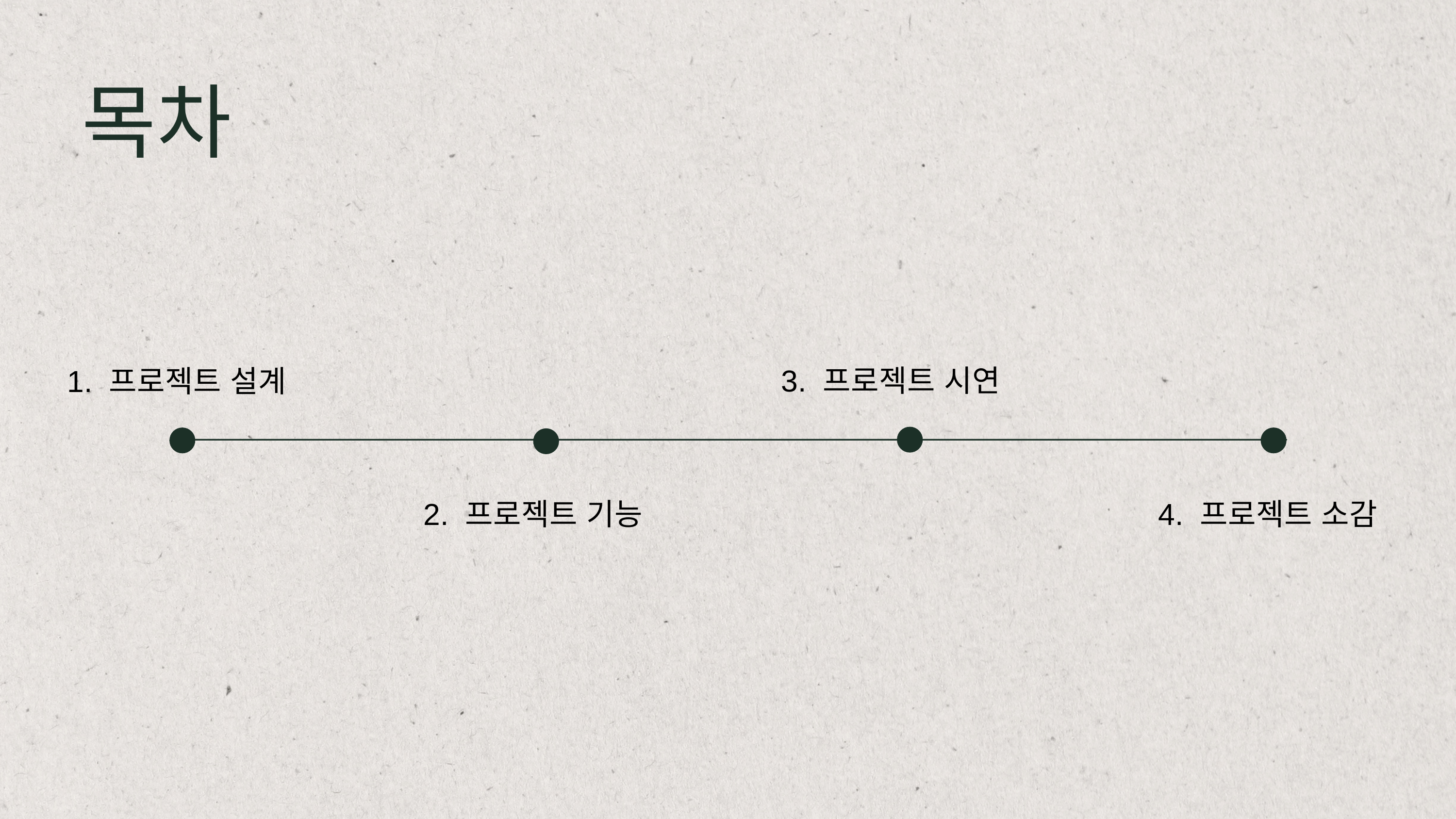

목차
3. 프로젝트 시연
1. 프로젝트 설계

2. 프로젝트 기능
4. 프로젝트 소감